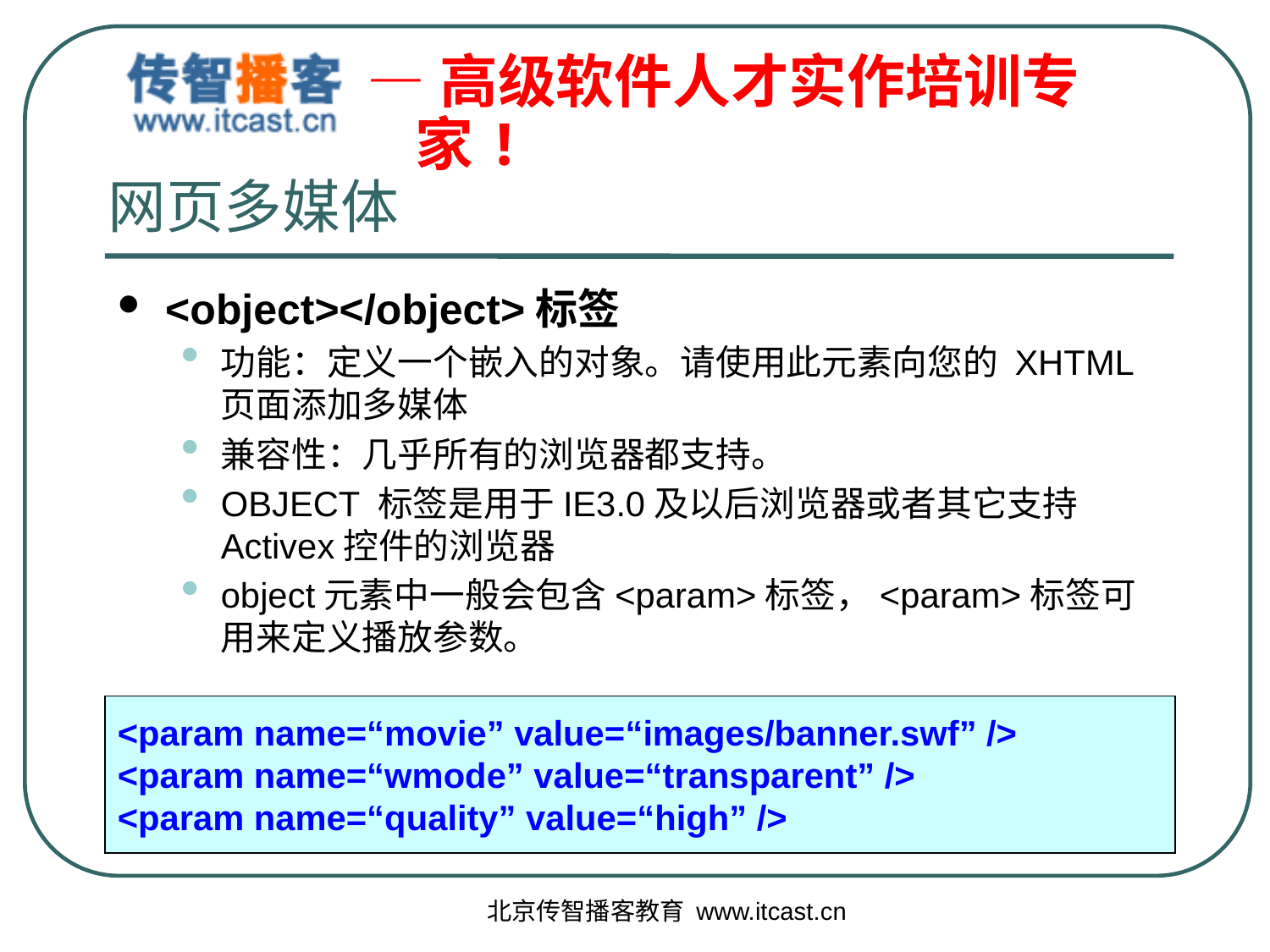

# 网页多媒体
<object></object>标签
功能：定义一个嵌入的对象。请使用此元素向您的 XHTML 页面添加多媒体
兼容性：几乎所有的浏览器都支持。
OBJECT 标签是用于IE3.0及以后浏览器或者其它支持Activex控件的浏览器
object元素中一般会包含<param>标签，<param>标签可用来定义播放参数。

<param name=“movie” value=“images/banner.swf” />
<param name=“wmode” value=“transparent” />
<param name=“quality” value=“high” />